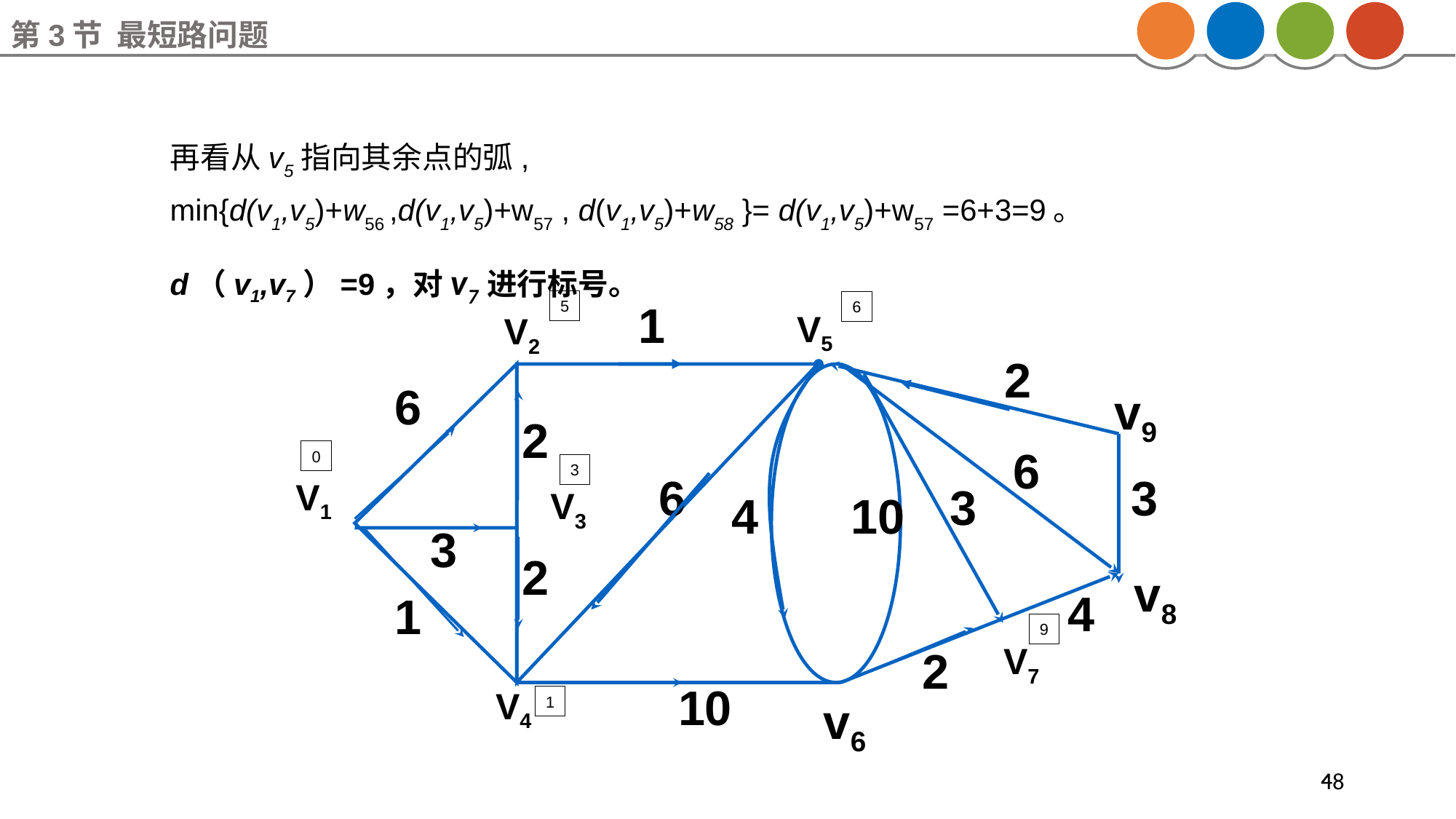

第3节  最短路问题
再看从v5指向其余点的弧,
min{d(v1,v5)+w56 ,d(v1,v5)+w57 , d(v1,v5)+w58 }= d(v1,v5)+w57 =6+3=9。
d（v1,v7）=9，对v7进行标号。
5
6
1
V5
V2
2

6
v9

2

6

6
3
3
4
10
3

2
v8

4
1

2
V4

10
v6

0
3
V1
V3
9
V7
1
48